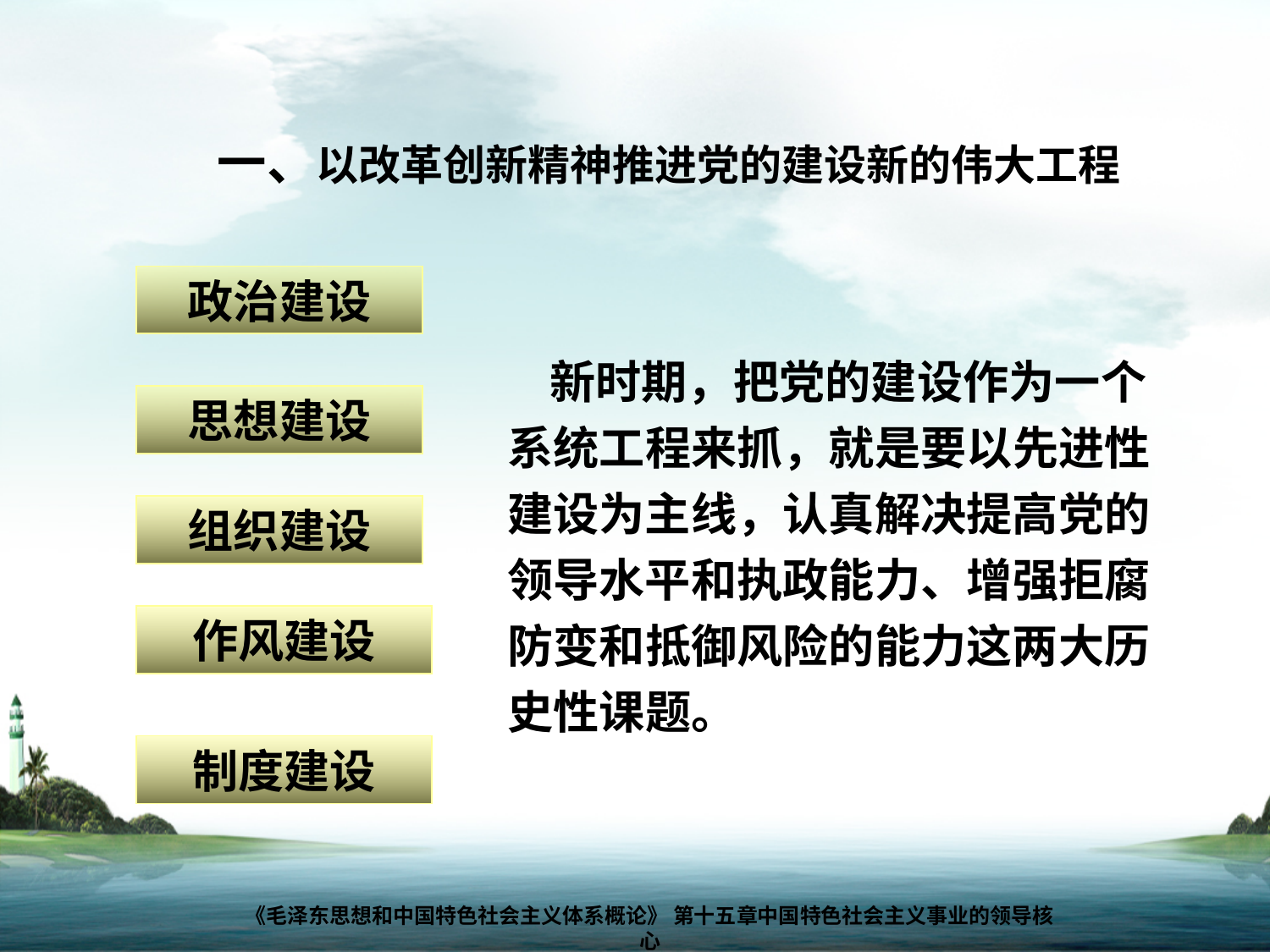

一、以改革创新精神推进党的建设新的伟大工程
政治建设
   新时期，把党的建设作为一个系统工程来抓，就是要以先进性建设为主线，认真解决提高党的领导水平和执政能力、增强拒腐防变和抵御风险的能力这两大历史性课题。
思想建设
组织建设
作风建设
制度建设
《毛泽东思想和中国特色社会主义体系概论》 第十五章中国特色社会主义事业的领导核心